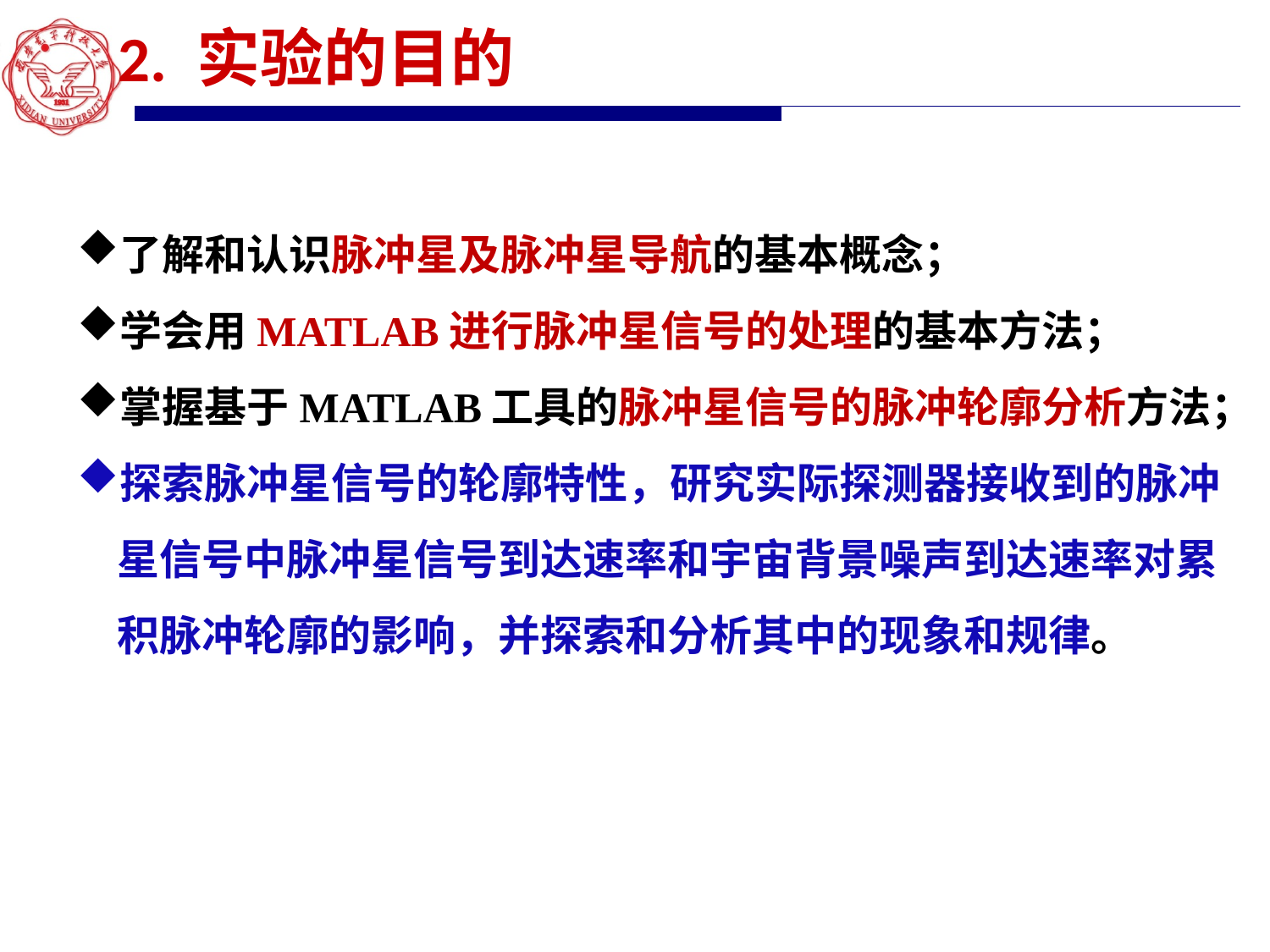

2. 实验的目的
了解和认识脉冲星及脉冲星导航的基本概念；
学会用MATLAB进行脉冲星信号的处理的基本方法；
掌握基于MATLAB工具的脉冲星信号的脉冲轮廓分析方法；
探索脉冲星信号的轮廓特性，研究实际探测器接收到的脉冲星信号中脉冲星信号到达速率和宇宙背景噪声到达速率对累积脉冲轮廓的影响，并探索和分析其中的现象和规律。